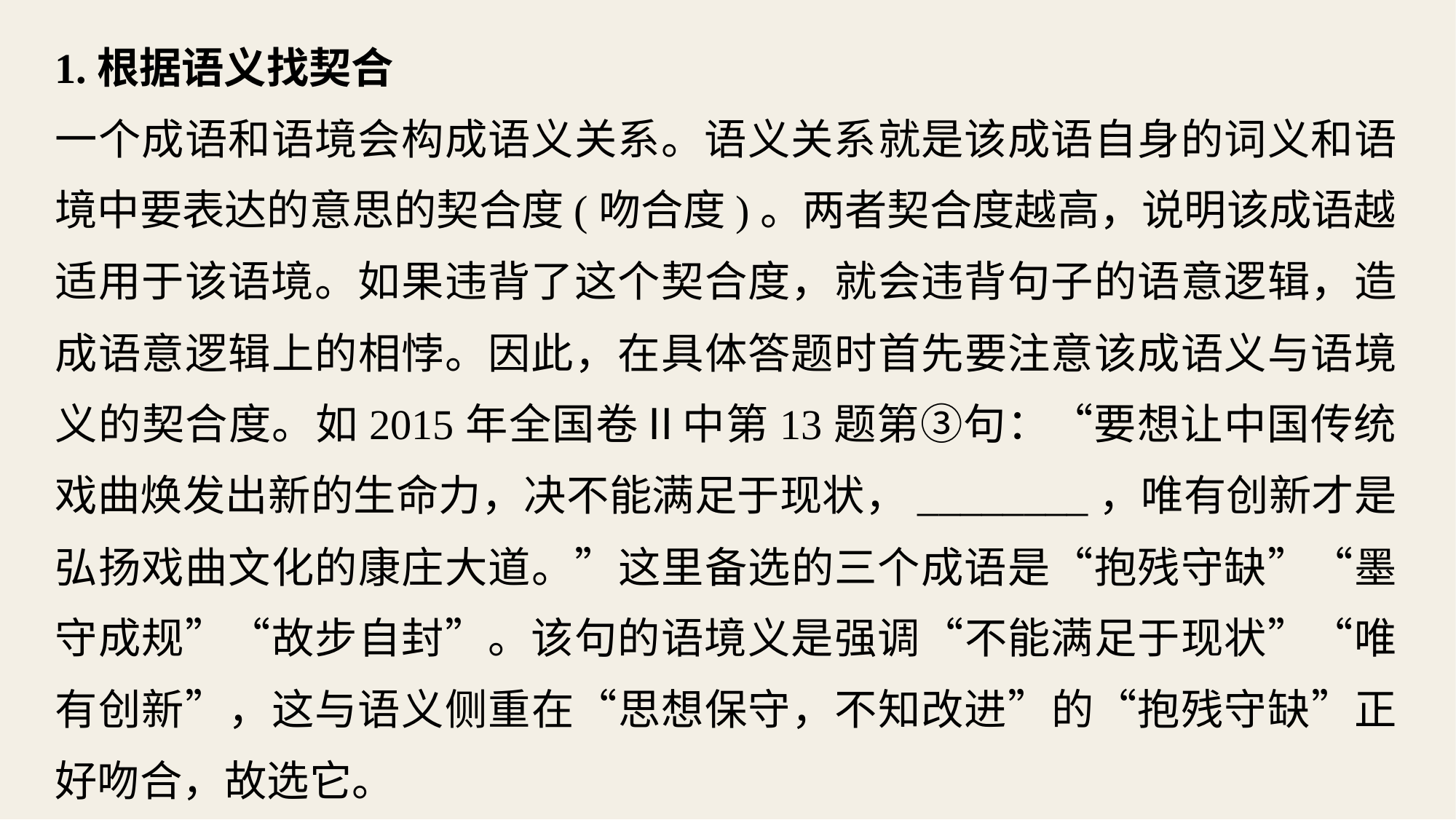

1.根据语义找契合
一个成语和语境会构成语义关系。语义关系就是该成语自身的词义和语境中要表达的意思的契合度(吻合度)。两者契合度越高，说明该成语越
适用于该语境。如果违背了这个契合度，就会违背句子的语意逻辑，造成语意逻辑上的相悖。因此，在具体答题时首先要注意该成语义与语境义的契合度。如2015年全国卷Ⅱ中第13题第③句：“要想让中国传统戏曲焕发出新的生命力，决不能满足于现状，________，唯有创新才是弘扬戏曲文化的康庄大道。”这里备选的三个成语是“抱残守缺”“墨守成规”“故步自封”。该句的语境义是强调“不能满足于现状”“唯有创新”，这与语义侧重在“思想保守，不知改进”的“抱残守缺”正好吻合，故选它。